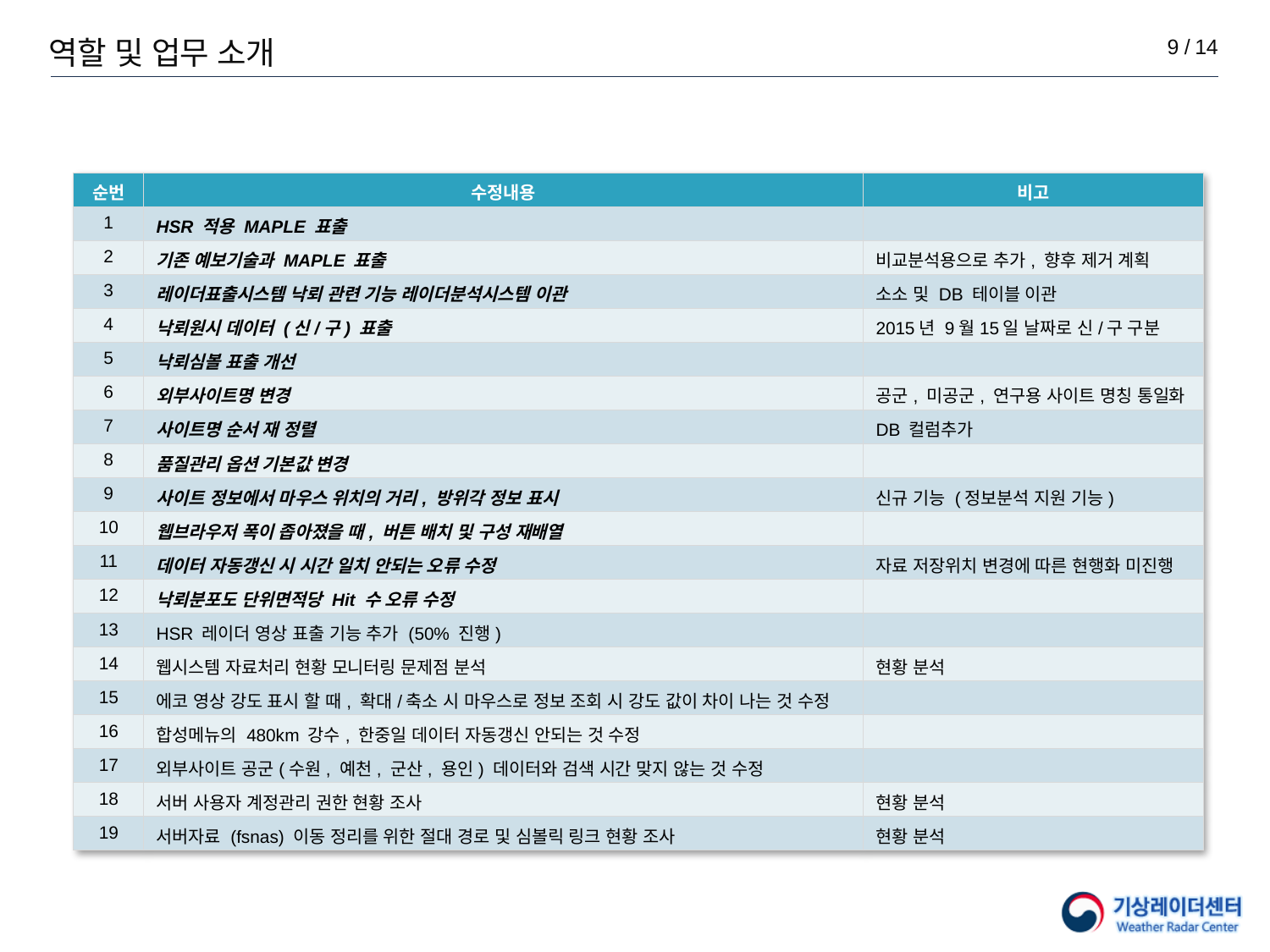

역할 및 업무 소개
9 / 14
| 순번 | 수정내용 | 비고 |
| --- | --- | --- |
| 1 | HSR 적용 MAPLE 표출 |  |
| 2 | 기존 예보기술과 MAPLE 표출 | 비교분석용으로 추가, 향후 제거 계획 |
| 3 | 레이더표출시스템 낙뢰 관련 기능 레이더분석시스템 이관 | 소소 및 DB 테이블 이관 |
| 4 | 낙뢰원시 데이터 (신/구) 표출 | 2015년 9월15일 날짜로 신/구 구분 |
| 5 | 낙뢰심볼 표출 개선 |  |
| 6 | 외부사이트명 변경 | 공군, 미공군, 연구용 사이트 명칭 통일화 |
| 7 | 사이트명 순서 재 정렬 | DB 컬럼추가 |
| 8 | 품질관리 옵션 기본값 변경 |  |
| 9 | 사이트 정보에서 마우스 위치의 거리, 방위각 정보 표시 | 신규 기능 (정보분석 지원 기능) |
| 10 | 웹브라우저 폭이 좁아졌을 때, 버튼 배치 및 구성 재배열 |  |
| 11 | 데이터 자동갱신 시 시간 일치 안되는 오류 수정 | 자료 저장위치 변경에 따른 현행화 미진행 |
| 12 | 낙뢰분포도 단위면적당 Hit 수 오류 수정 |  |
| 13 | HSR 레이더 영상 표출 기능 추가 (50% 진행) |  |
| 14 | 웹시스템 자료처리 현황 모니터링 문제점 분석 | 현황 분석 |
| 15 | 에코 영상 강도 표시 할 때, 확대/축소 시 마우스로 정보 조회 시 강도 값이 차이 나는 것 수정 |  |
| 16 | 합성메뉴의 480km 강수, 한중일 데이터 자동갱신 안되는 것 수정 |  |
| 17 | 외부사이트 공군(수원, 예천, 군산, 용인) 데이터와 검색 시간 맞지 않는 것 수정 |  |
| 18 | 서버 사용자 계정관리 권한 현황 조사 | 현황 분석 |
| 19 | 서버자료 (fsnas) 이동 정리를 위한 절대 경로 및 심볼릭 링크 현황 조사 | 현황 분석 |